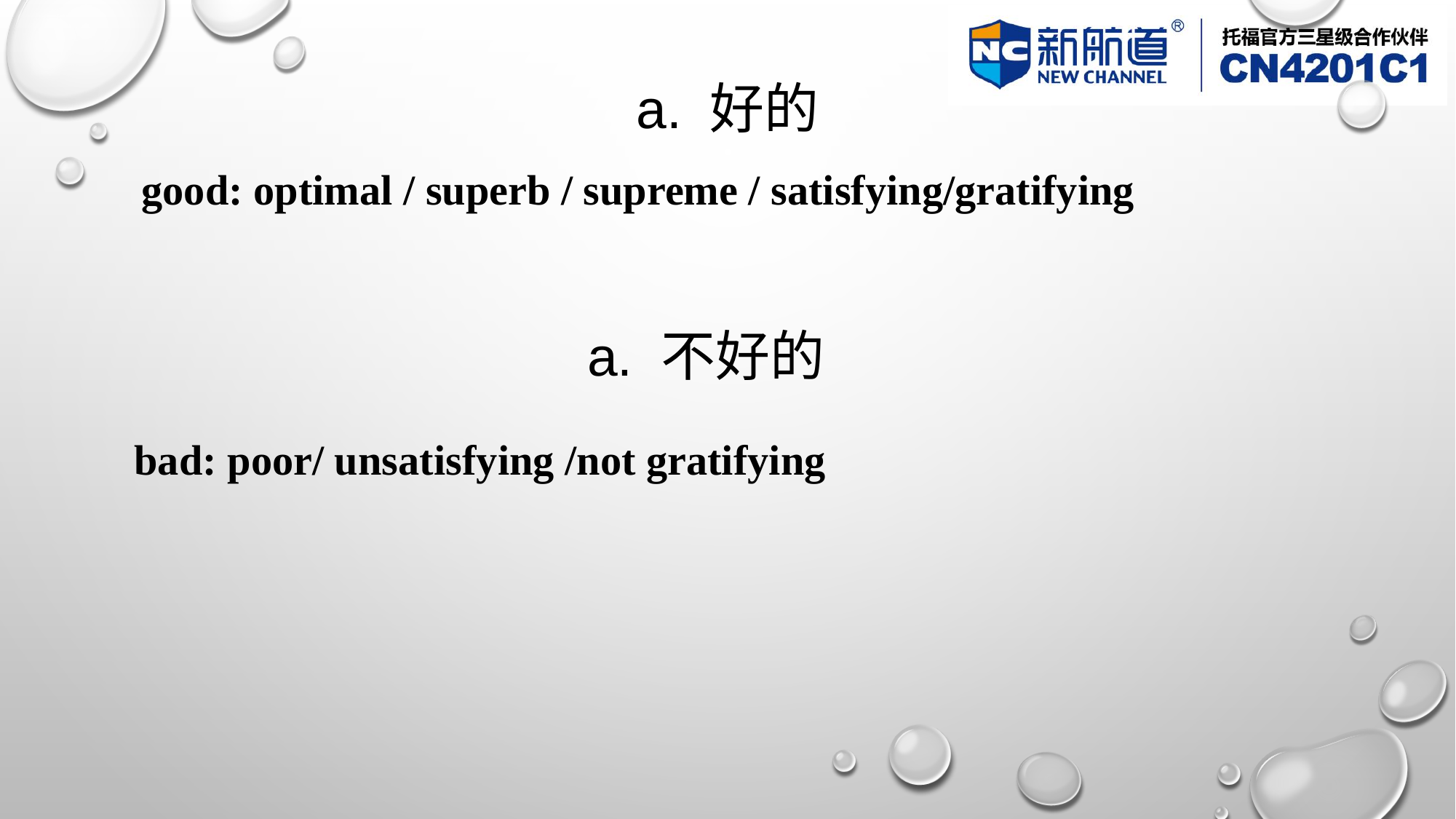

# a. 好的
good: optimal / superb / supreme / satisfying/gratifying
a. 不好的
bad: poor/ unsatisfying /not gratifying